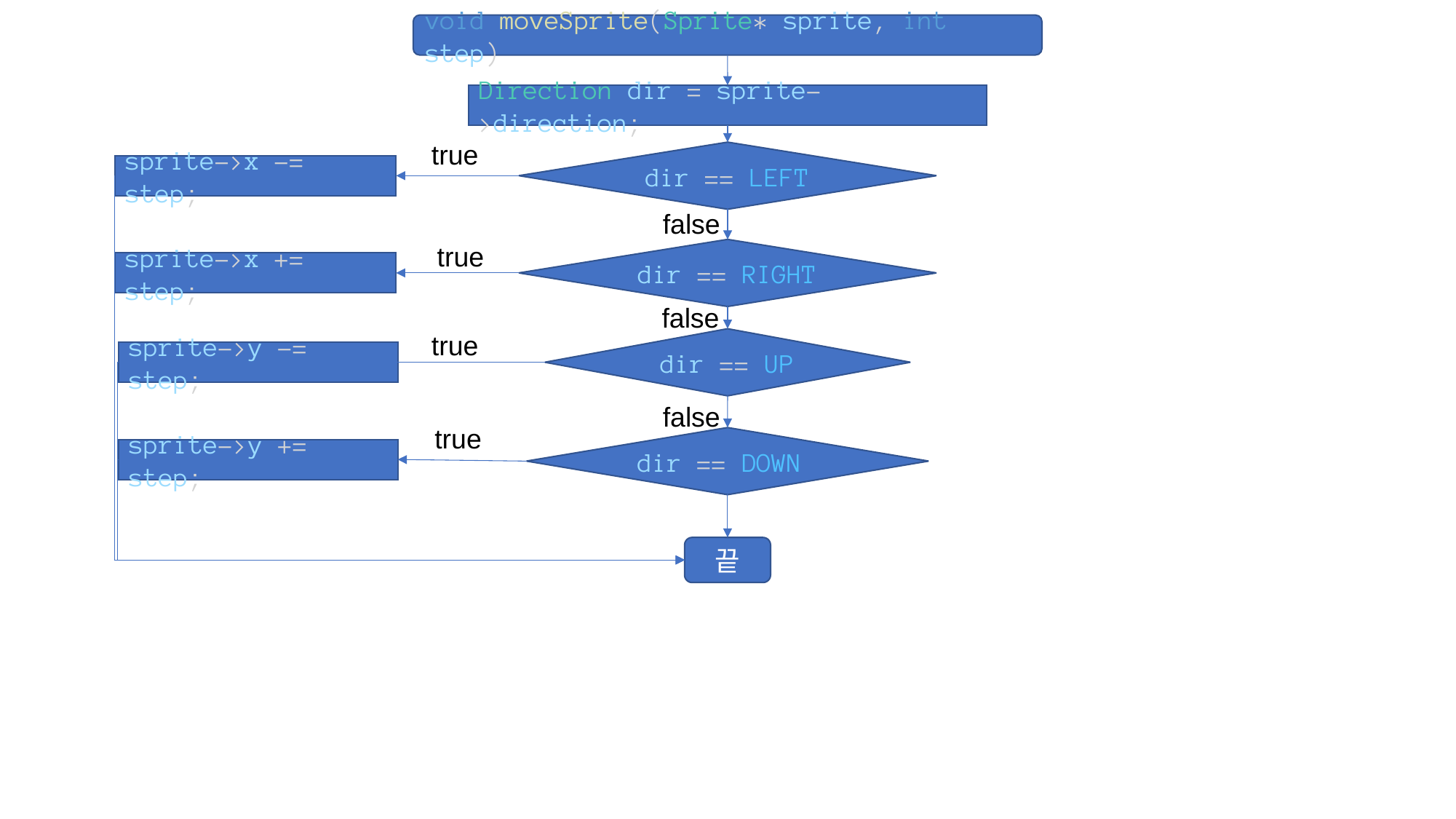

void moveSprite(Sprite* sprite, int step)
Direction dir = sprite->direction;
true
dir == LEFT
sprite->x -= step;
false
true
dir == RIGHT
sprite->x += step;
false
true
dir == UP
sprite->y -= step;
false
true
dir == DOWN
sprite->y += step;
끝